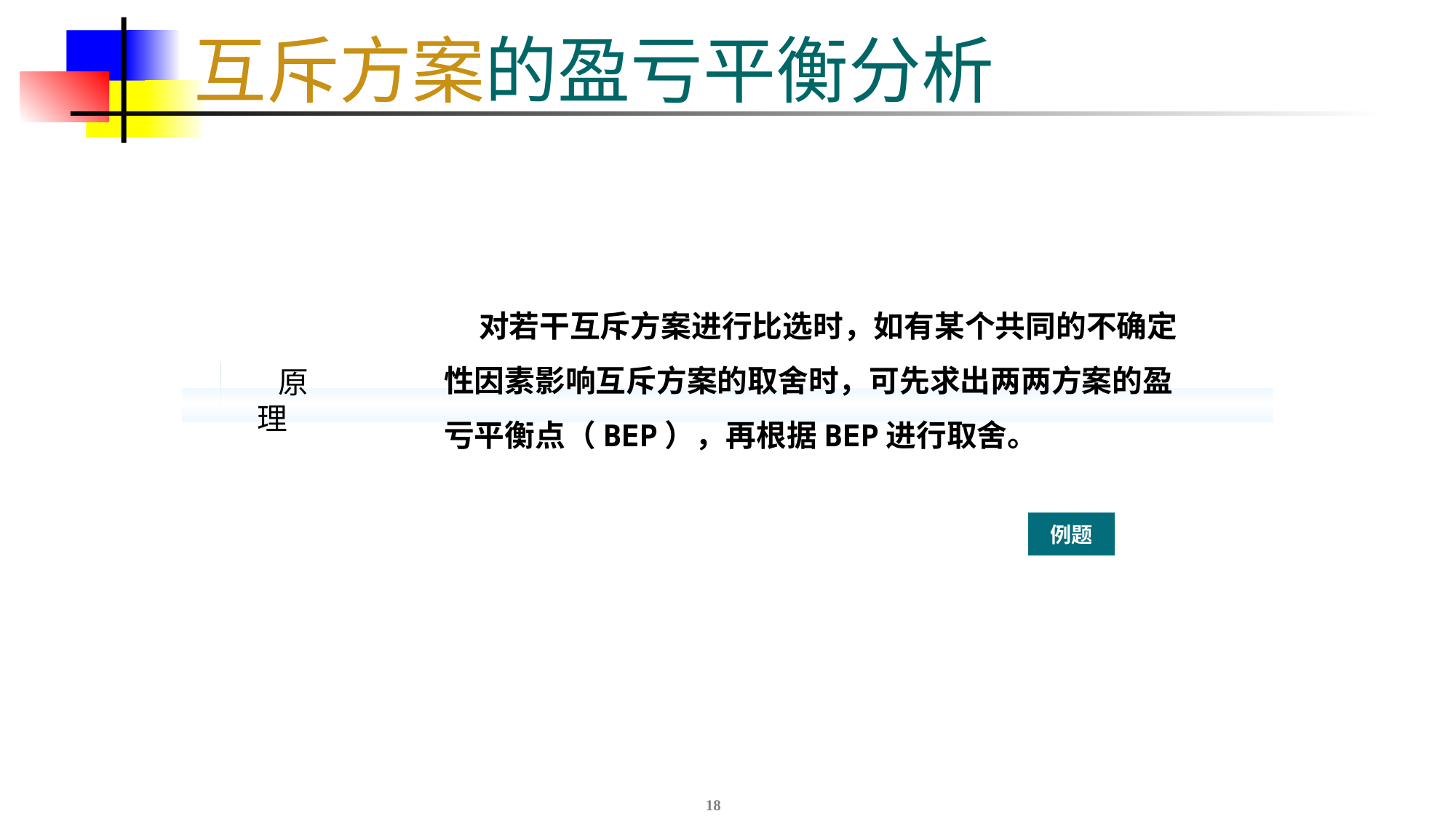

# 互斥方案的盈亏平衡分析
    对若干互斥方案进行比选时，如有某个共同的不确定性因素影响互斥方案的取舍时，可先求出两两方案的盈亏平衡点（BEP），再根据BEP进行取舍。
  原  理

例题
18